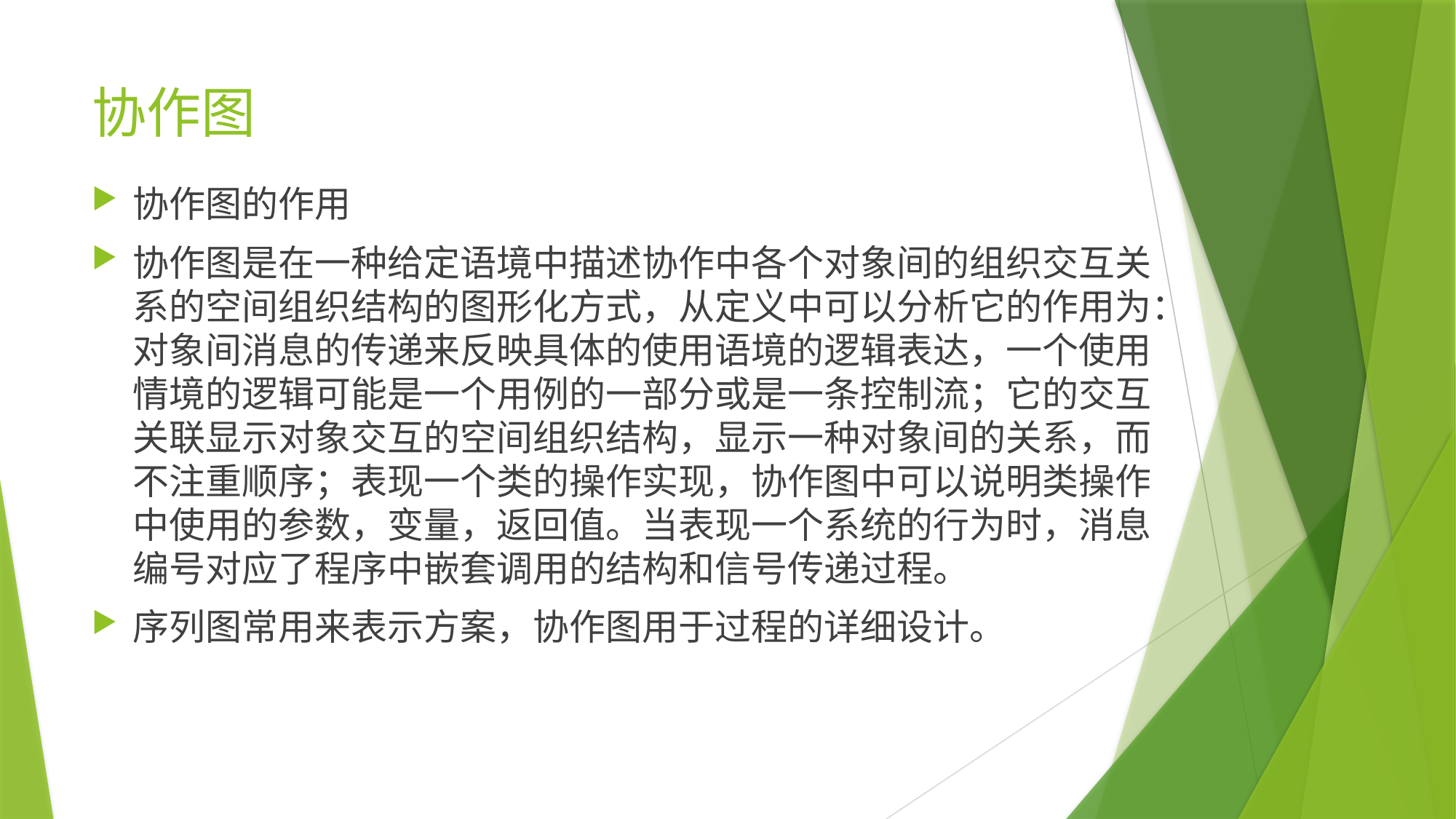

# 协作图
协作图的作用
协作图是在一种给定语境中描述协作中各个对象间的组织交互关系的空间组织结构的图形化方式，从定义中可以分析它的作用为：对象间消息的传递来反映具体的使用语境的逻辑表达，一个使用情境的逻辑可能是一个用例的一部分或是一条控制流；它的交互关联显示对象交互的空间组织结构，显示一种对象间的关系，而不注重顺序；表现一个类的操作实现，协作图中可以说明类操作中使用的参数，变量，返回值。当表现一个系统的行为时，消息编号对应了程序中嵌套调用的结构和信号传递过程。
序列图常用来表示方案，协作图用于过程的详细设计。